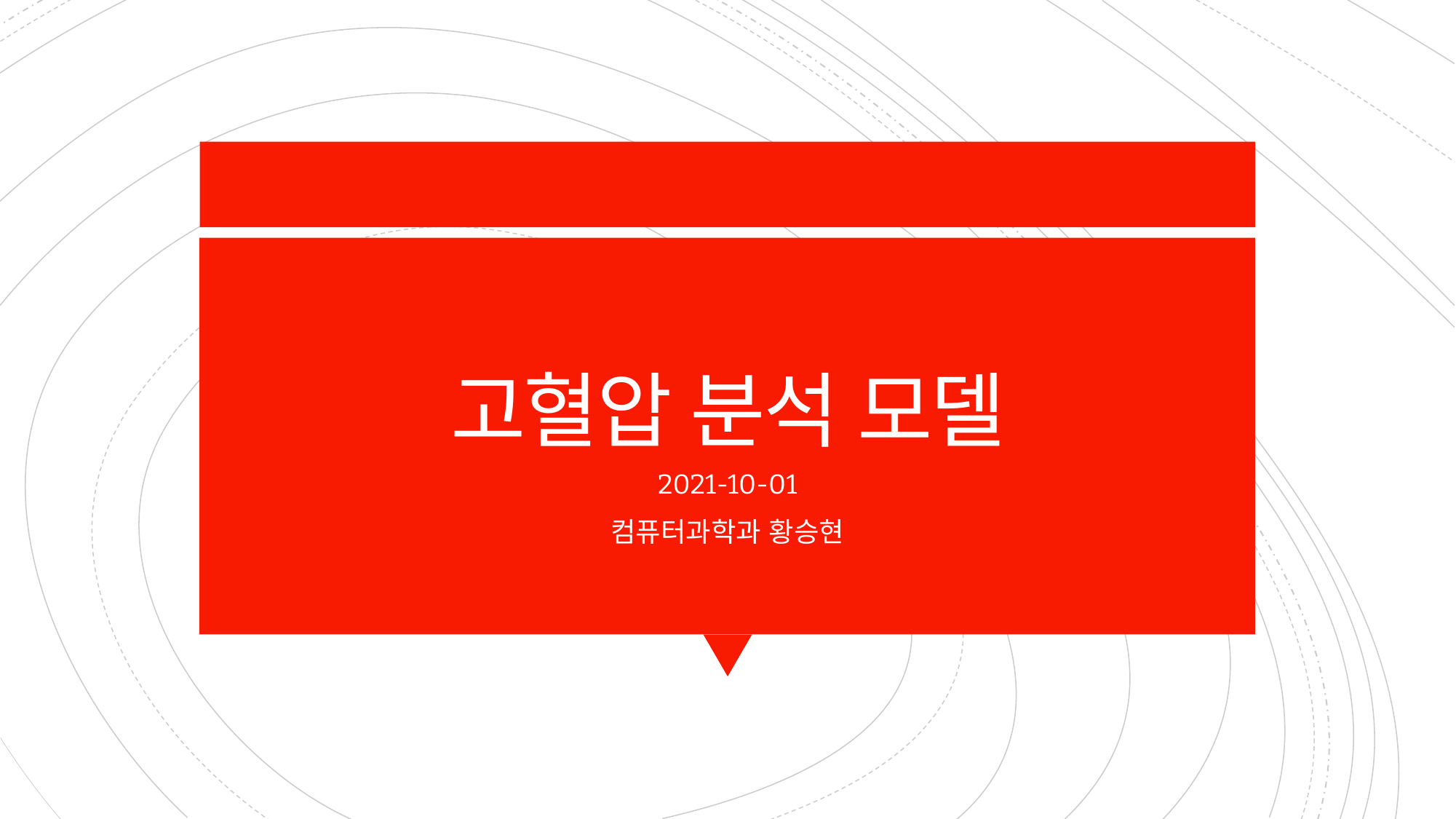

# 고혈압 분석 모델
2021-10-01
컴퓨터과학과 황승현